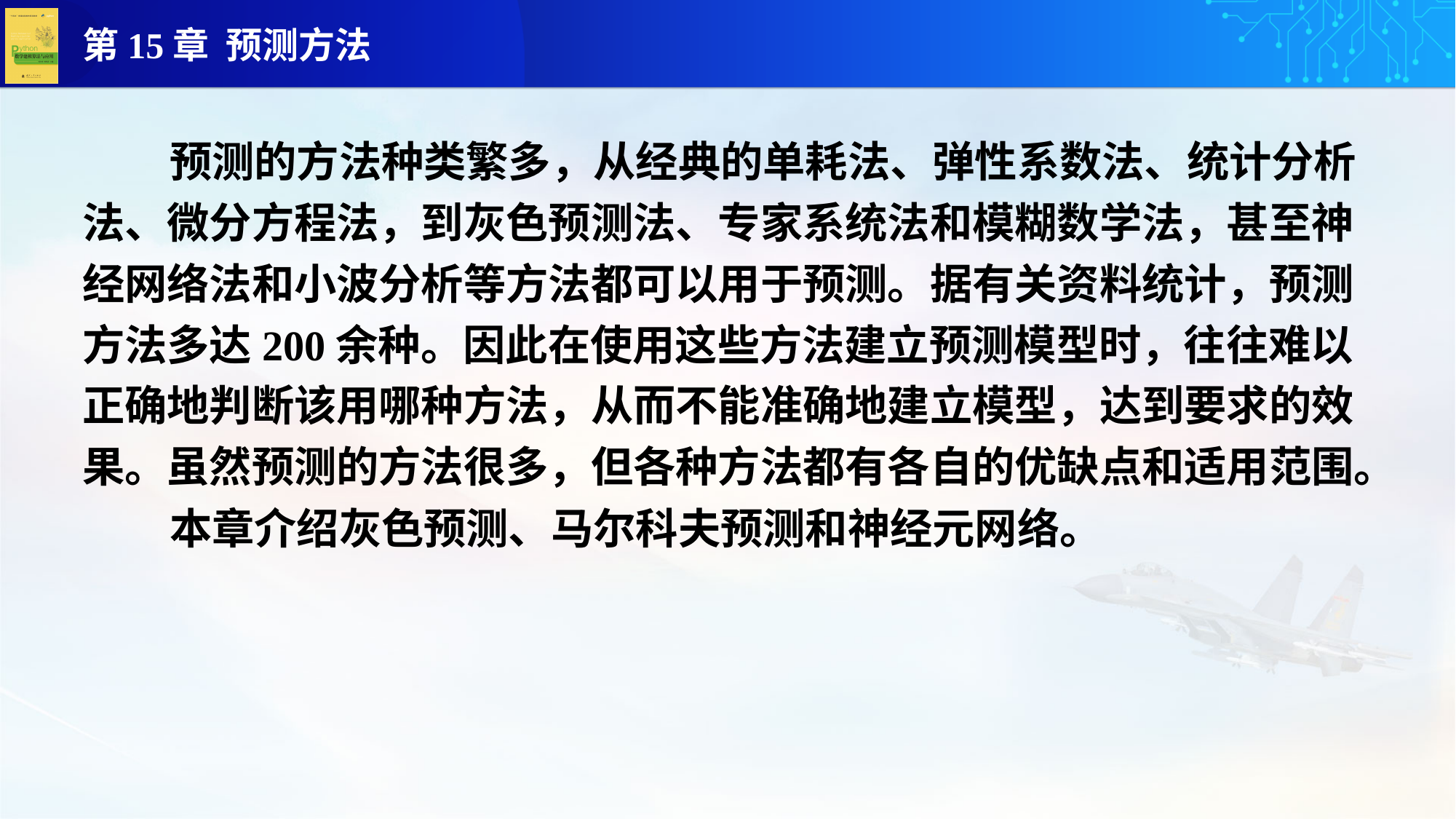

预测的方法种类繁多，从经典的单耗法、弹性系数法、统计分析法、微分方程法，到灰色预测法、专家系统法和模糊数学法，甚至神经网络法和小波分析等方法都可以用于预测。据有关资料统计，预测方法多达200余种。因此在使用这些方法建立预测模型时，往往难以正确地判断该用哪种方法，从而不能准确地建立模型，达到要求的效果。虽然预测的方法很多，但各种方法都有各自的优缺点和适用范围。
        本章介绍灰色预测、马尔科夫预测和神经元网络。